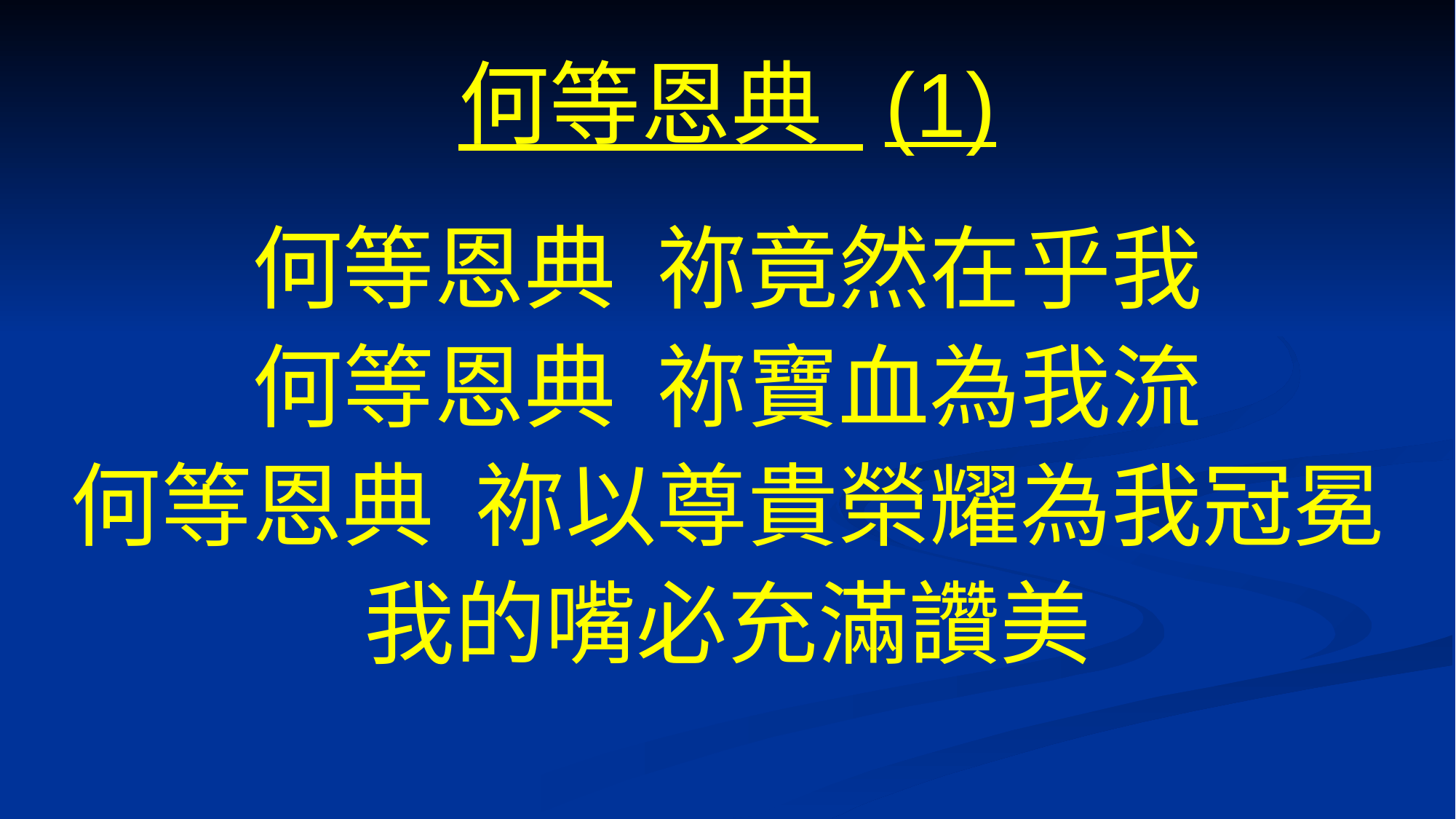

# 何等恩典  (1)
何等恩典  祢竟然在乎我
何等恩典  祢寶血為我流
何等恩典  祢以尊貴榮耀為我冠冕
我的嘴必充滿讚美